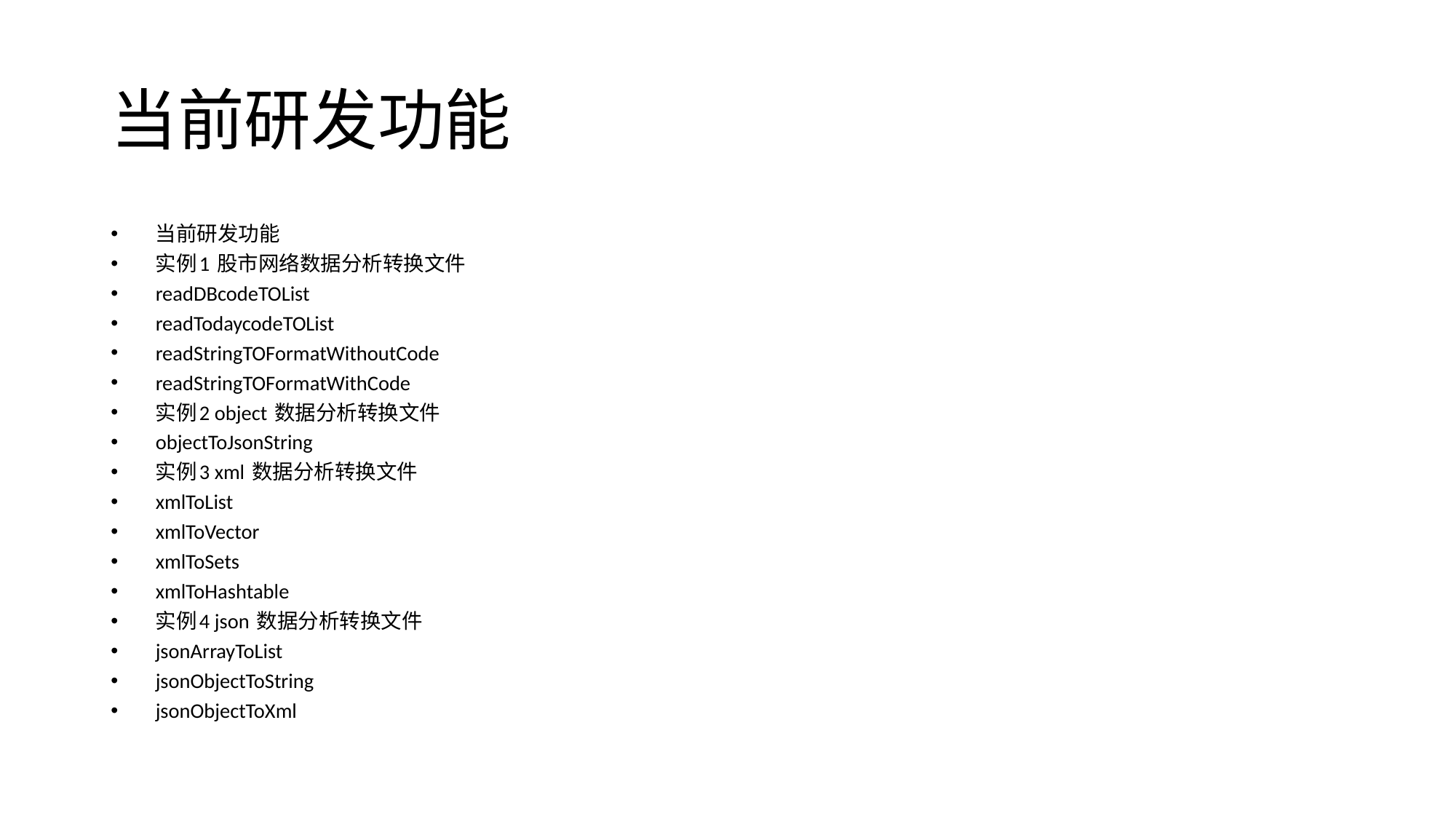

# 当前研发功能
当前研发功能
实例1 股市网络数据分析转换文件
readDBcodeTOList
readTodaycodeTOList
readStringTOFormatWithoutCode
readStringTOFormatWithCode
实例2 object 数据分析转换文件
objectToJsonString
实例3 xml 数据分析转换文件
xmlToList
xmlToVector
xmlToSets
xmlToHashtable
实例4 json 数据分析转换文件
jsonArrayToList
jsonObjectToString
jsonObjectToXml